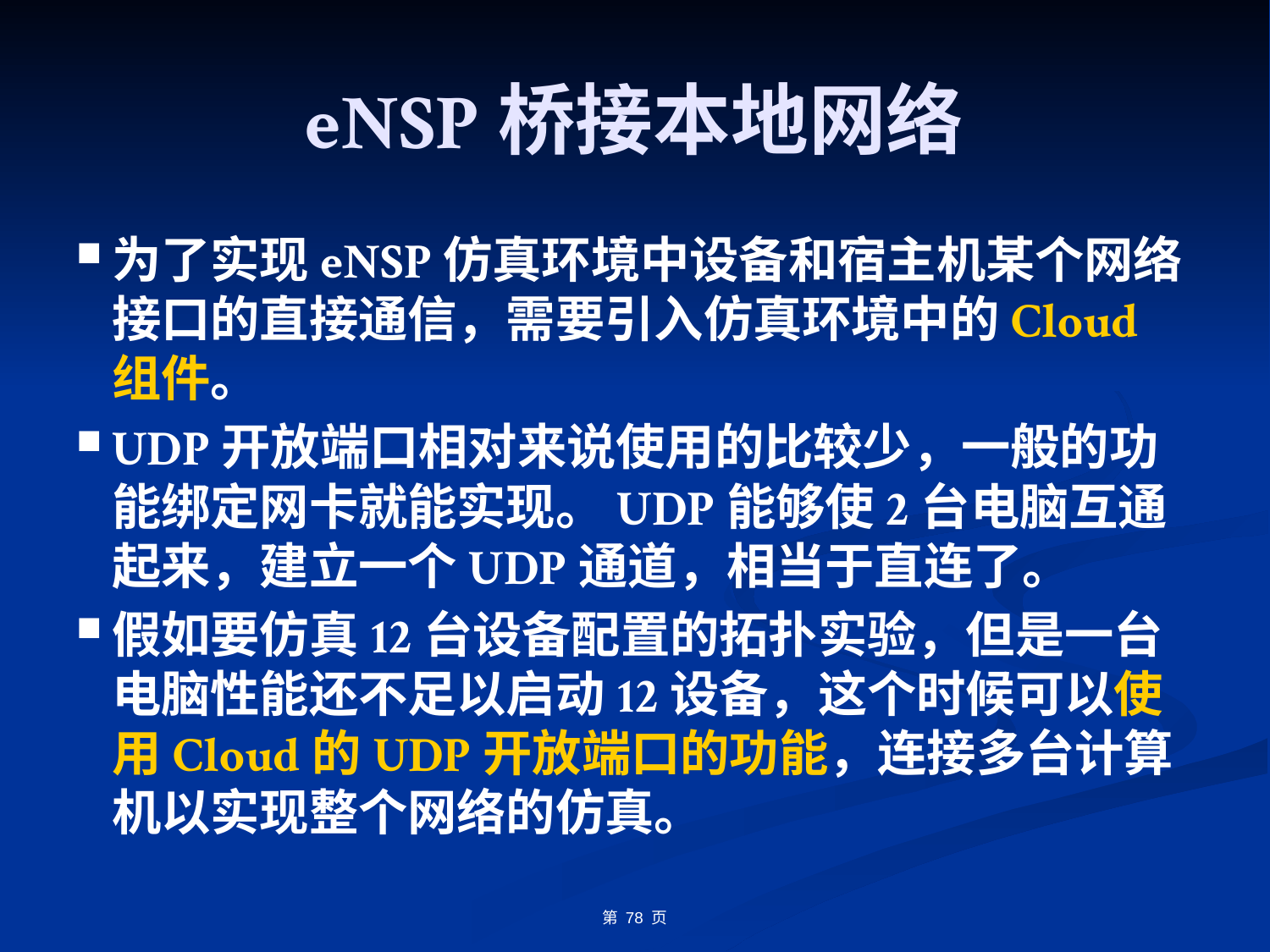

# eNSP桥接本地网络
为了实现eNSP仿真环境中设备和宿主机某个网络接口的直接通信，需要引入仿真环境中的Cloud组件。
UDP开放端口相对来说使用的比较少，一般的功能绑定网卡就能实现。UDP能够使2台电脑互通起来，建立一个UDP通道，相当于直连了。
假如要仿真12台设备配置的拓扑实验，但是一台电脑性能还不足以启动12设备，这个时候可以使用Cloud的UDP开放端口的功能，连接多台计算机以实现整个网络的仿真。

第 78 页